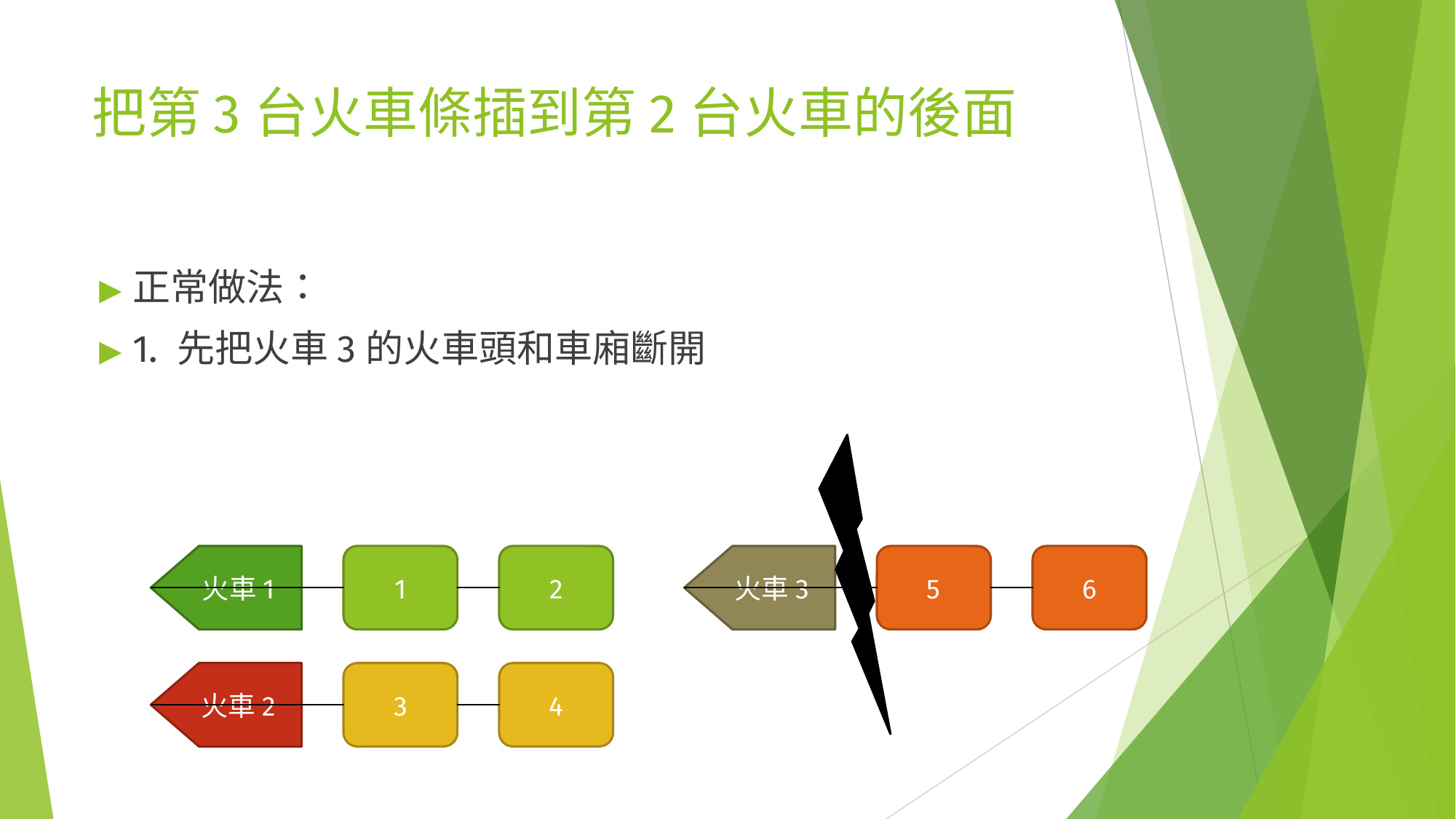

# 把第3台火車條插到第2台火車的後面
正常做法：
1. 先把火車3的火車頭和車廂斷開

2
火車1
1
6
火車3
5
4
火車2
3